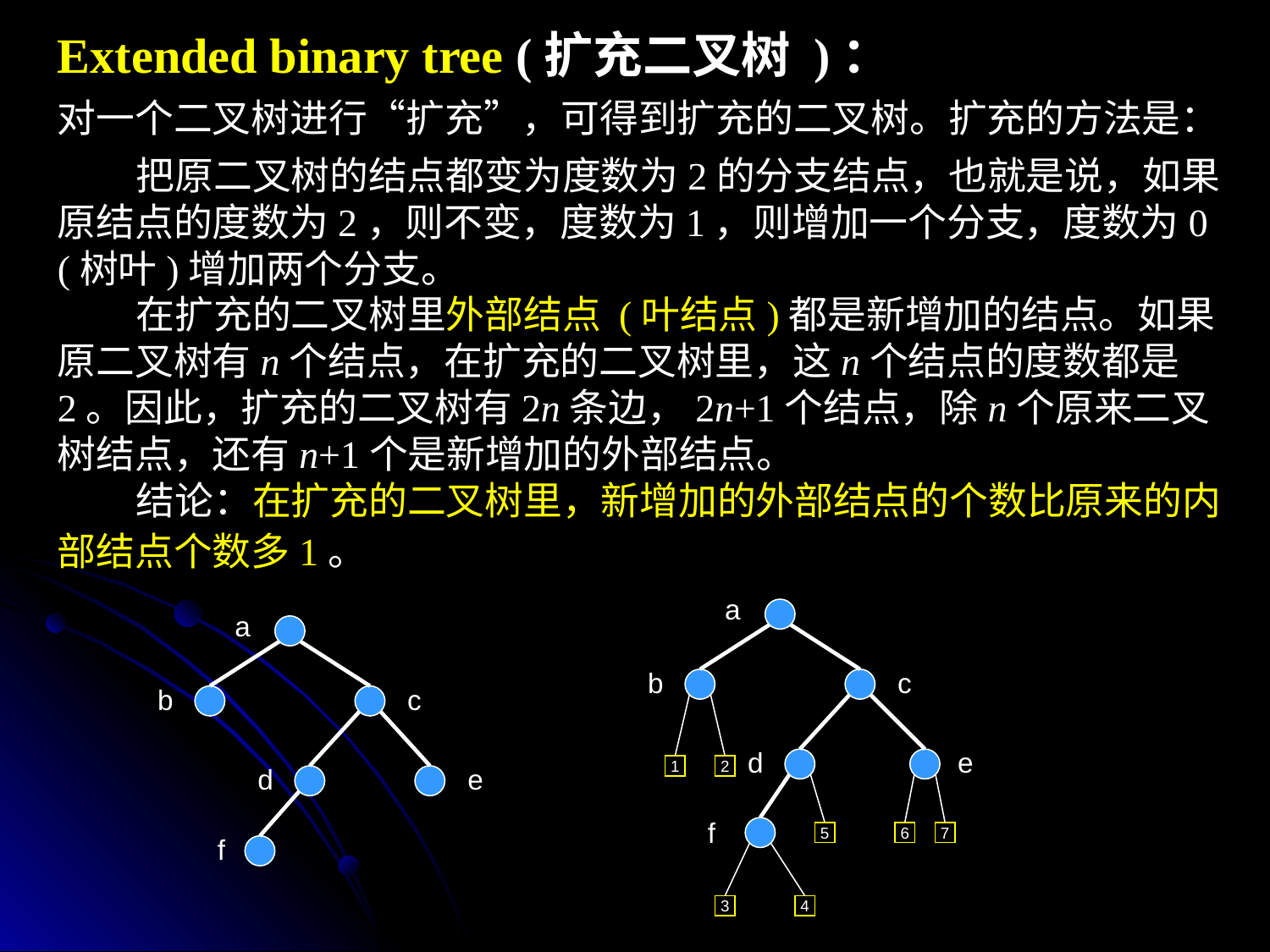

Extended binary tree (扩充二叉树 )：
对一个二叉树进行“扩充”，可得到扩充的二叉树。扩充的方法是：
        把原二叉树的结点都变为度数为2的分支结点，也就是说，如果原结点的度数为2，则不变，度数为1，则增加一个分支，度数为0 (树叶)增加两个分支。
        在扩充的二叉树里外部结点 (叶结点)都是新增加的结点。如果原二叉树有n个结点，在扩充的二叉树里，这n个结点的度数都是2。因此，扩充的二叉树有2n条边，2n+1个结点，除n个原来二叉树结点，还有n+1个是新增加的外部结点。
        结论：在扩充的二叉树里，新增加的外部结点的个数比原来的内部结点个数多1。
a

b
c

d
e

1
2
f

5
6
7
3
4
a

b
c

d
e

f